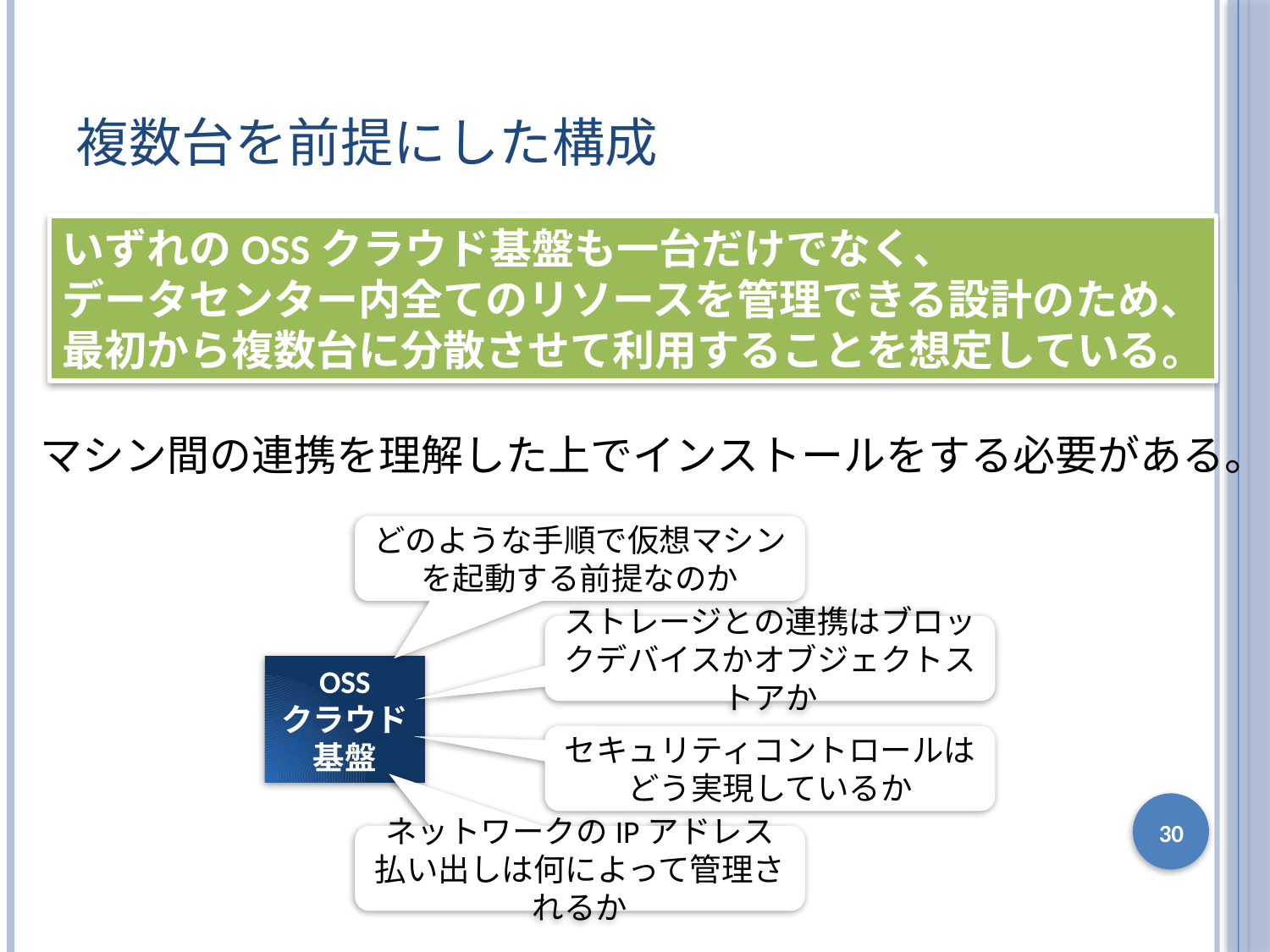

# 複数台を前提にした構成
いずれのOSSクラウド基盤も一台だけでなく、
データセンター内全てのリソースを管理できる設計のため、
最初から複数台に分散させて利用することを想定している。
マシン間の連携を理解した上でインストールをする必要がある。
どのような手順で仮想マシンを起動する前提なのか
ストレージとの連携はブロックデバイスかオブジェクトストアか
OSS
クラウド基盤
セキュリティコントロールは
どう実現しているか
30
ネットワークのIPアドレス払い出しは何によって管理されるか